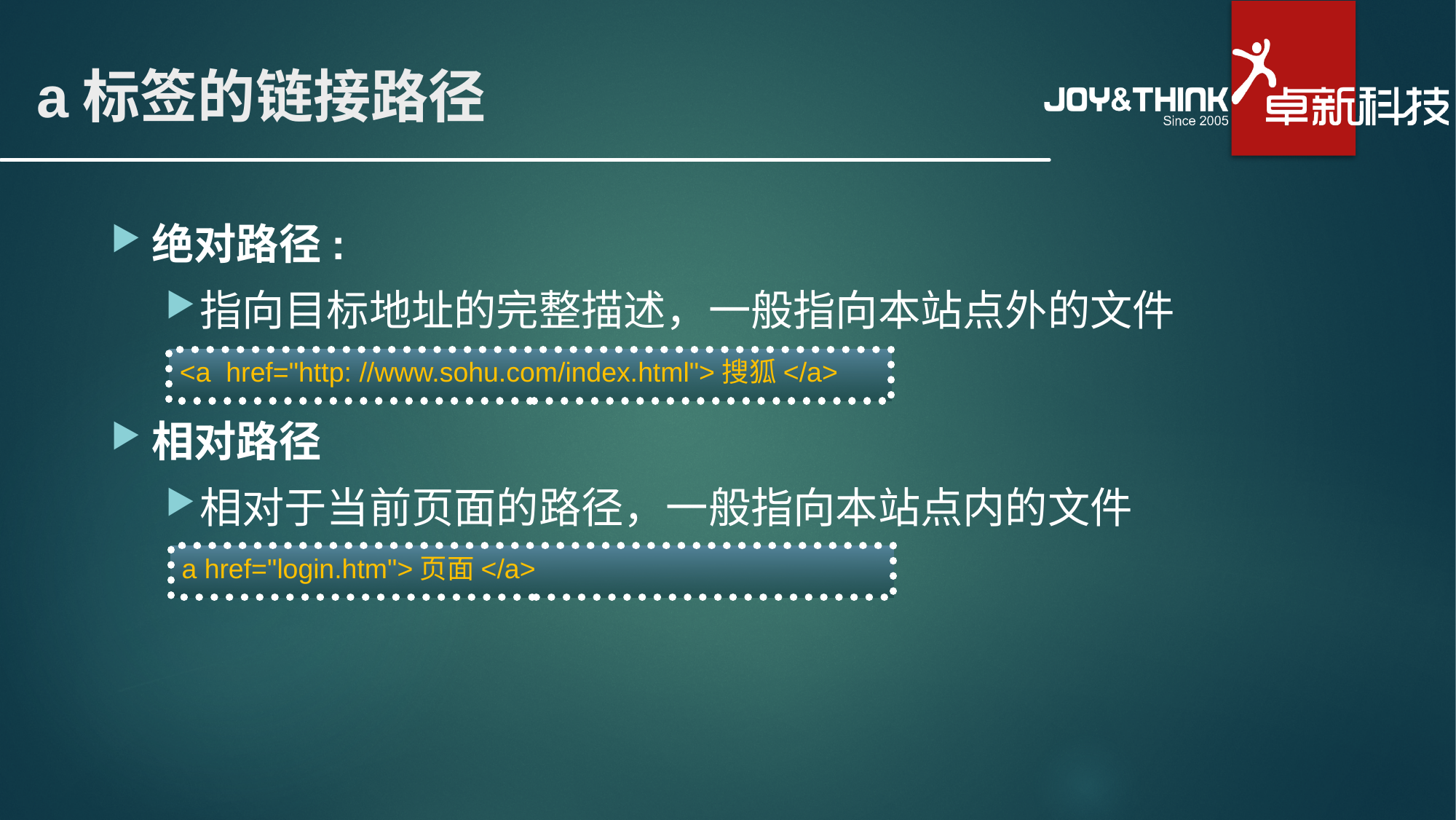

# a标签的链接路径
绝对路径:
指向目标地址的完整描述，一般指向本站点外的文件

相对路径
相对于当前页面的路径，一般指向本站点内的文件

<a  href="http: //www.sohu.com/index.html">搜狐</a>

a href="login.htm">页面</a>